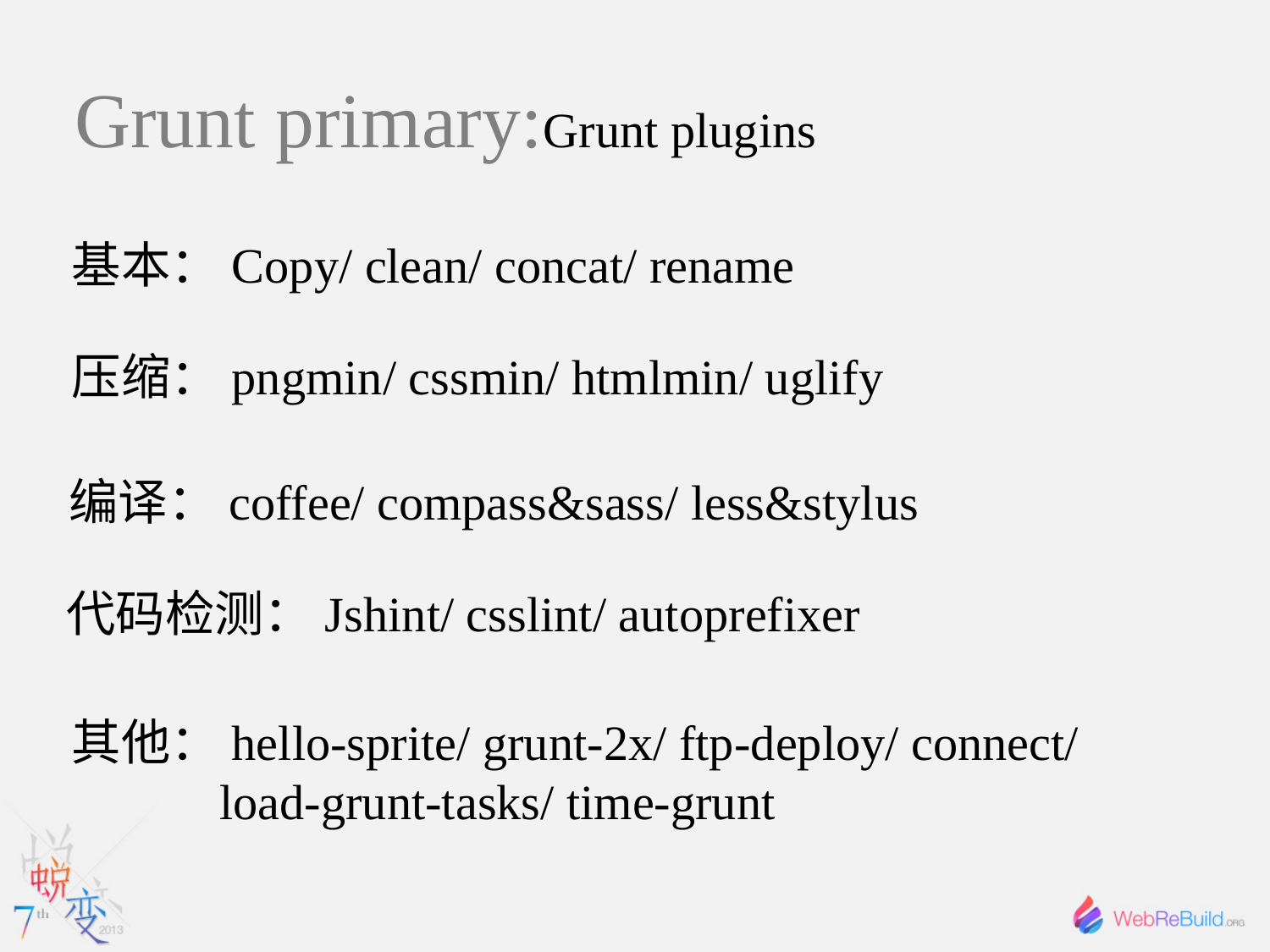

Grunt primary:Grunt plugins
基本：Copy/ clean/ concat/ rename

压缩：pngmin/ cssmin/ htmlmin/ uglify
编译：coffee/ compass&sass/ less&stylus
代码检测：Jshint/ csslint/ autoprefixer
其他：hello-sprite/ grunt-2x/ ftp-deploy/ connect/
            load-grunt-tasks/ time-grunt